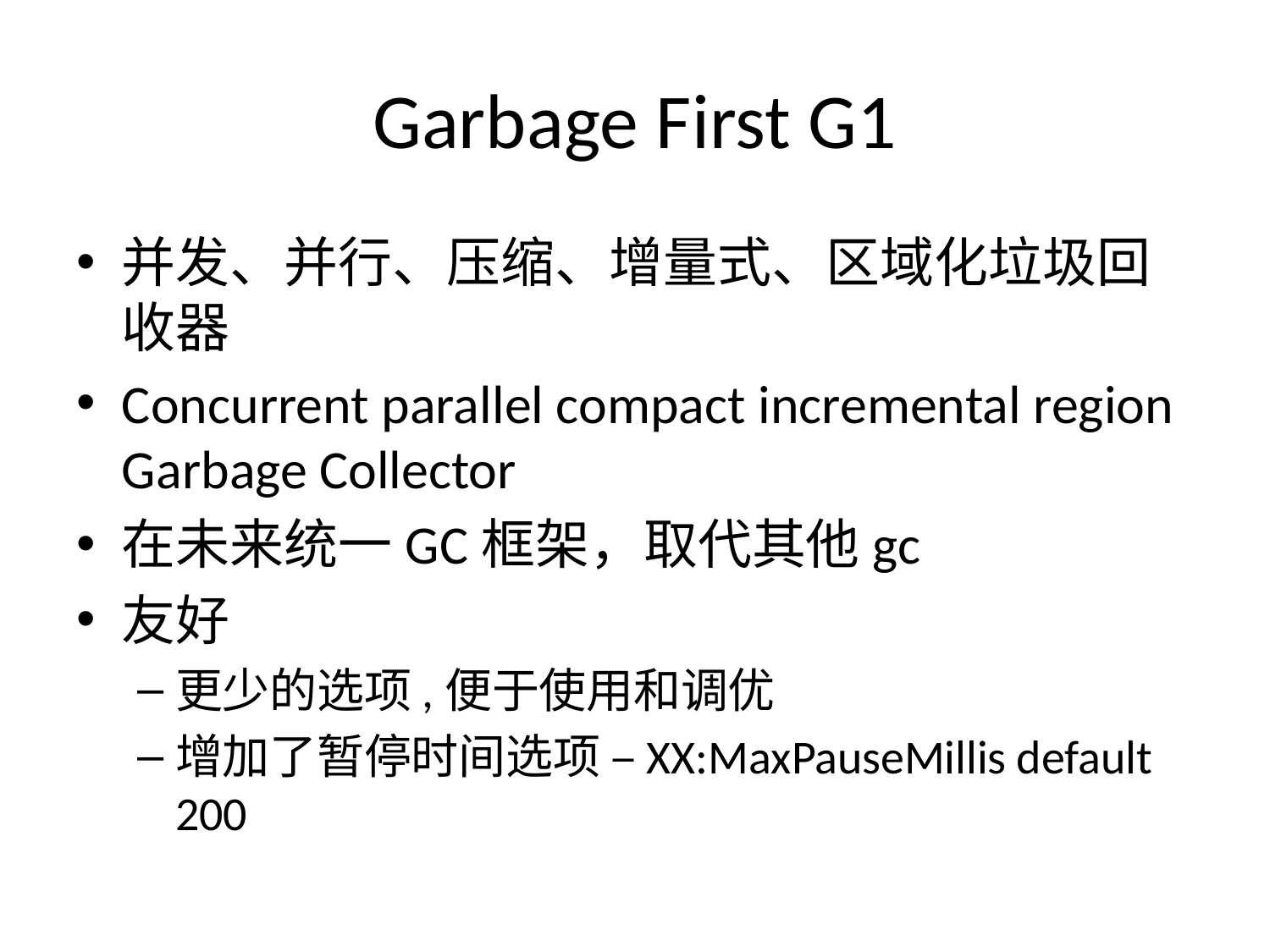

# Garbage First G1
并发、并行、压缩、增量式、区域化垃圾回收器
Concurrent parallel compact incremental region Garbage Collector
在未来统一GC框架，取代其他gc
友好
更少的选项,便于使用和调优
增加了暂停时间选项 –XX:MaxPauseMillis default 200